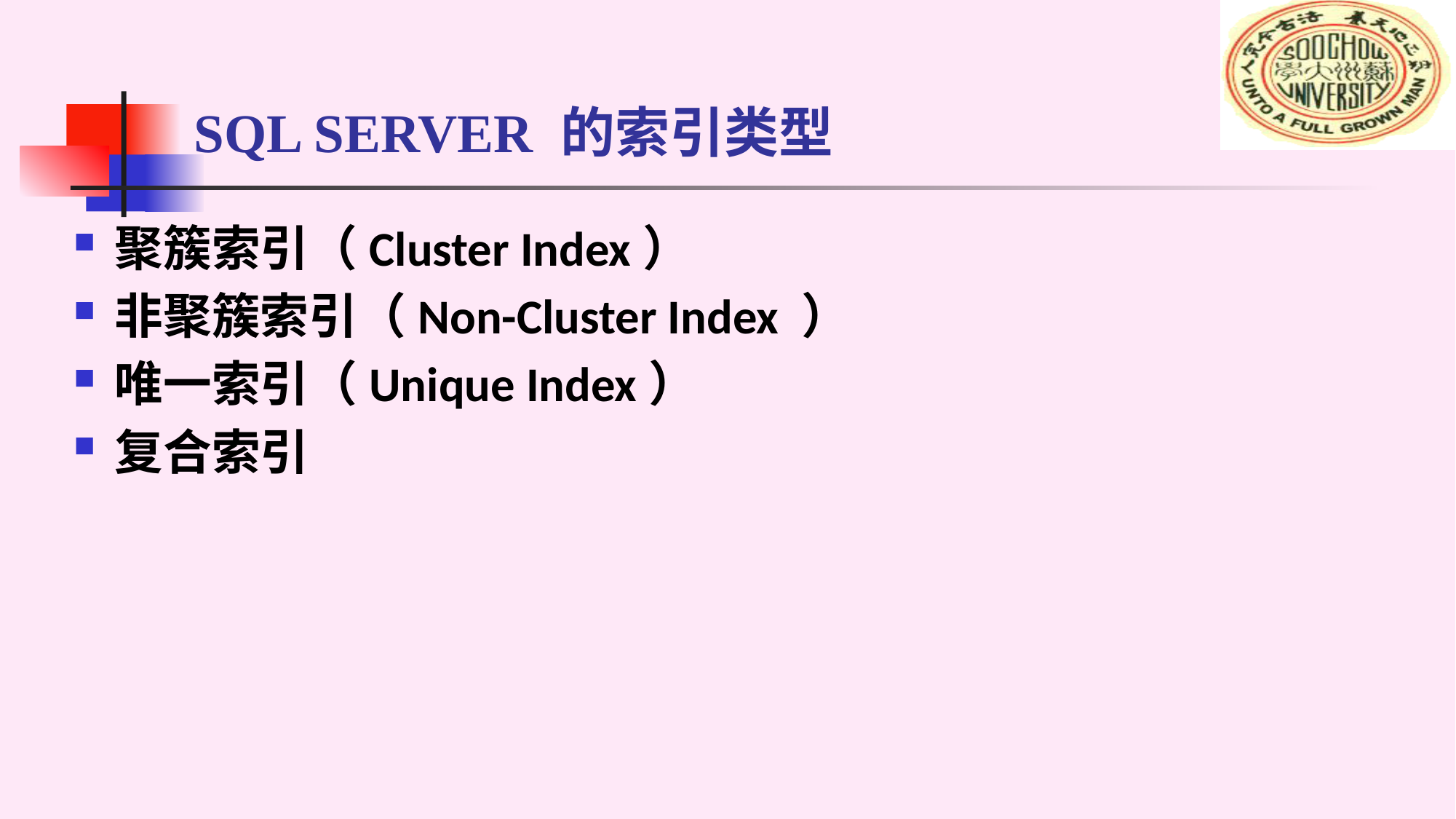

# SQL SERVER 的索引类型
聚簇索引（Cluster Index）
非聚簇索引（Non-Cluster Index ）
唯一索引（Unique Index）
复合索引